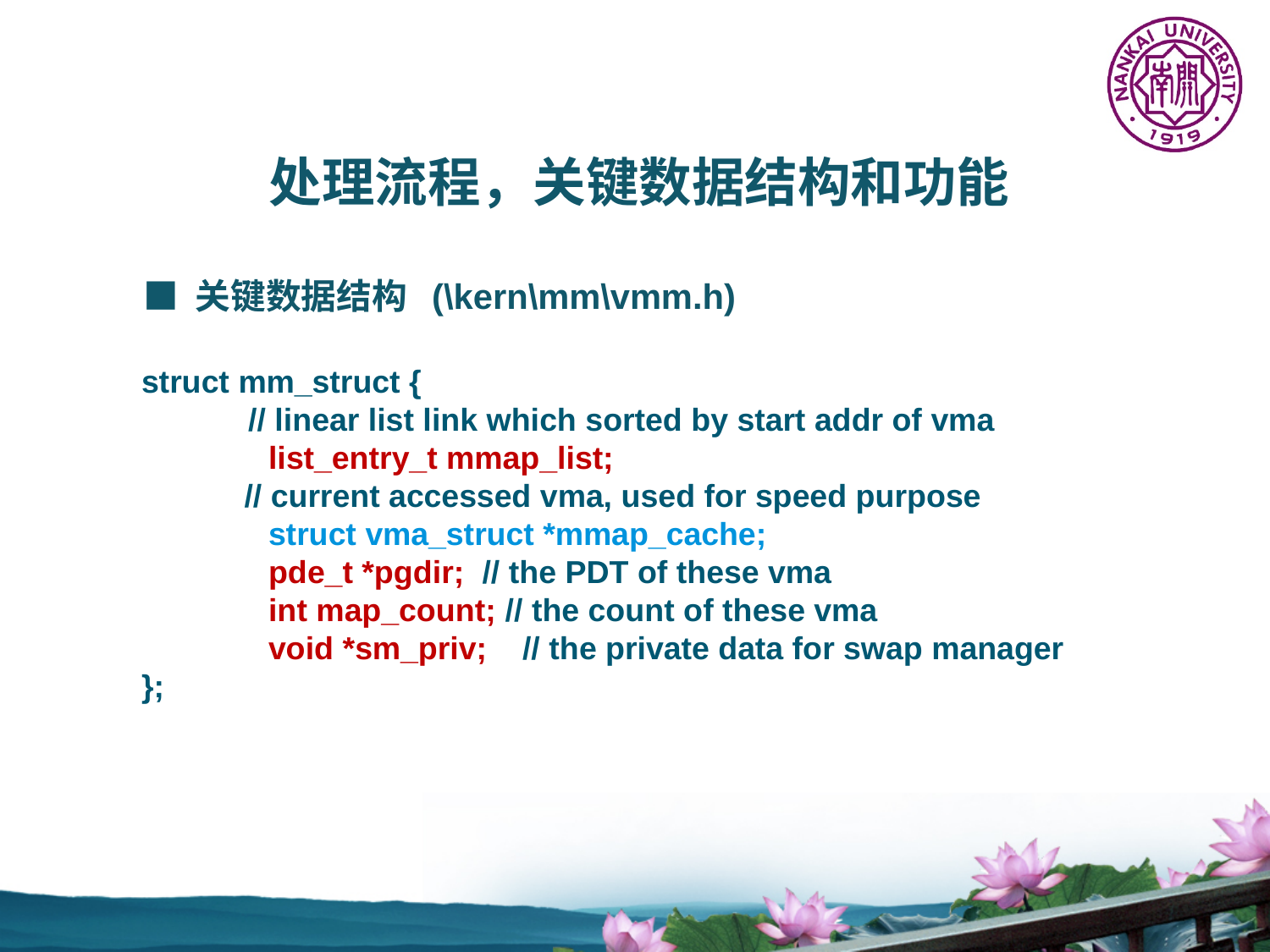

处理流程，关键数据结构和功能

■ 关键数据结构  (\kern\mm\vmm.h)

struct mm_struct {
            // linear list link which sorted by start addr of vma
	list_entry_t mmap_list;
　　　// current accessed vma, used for speed purpose
	struct vma_struct *mmap_cache;
	pde_t *pgdir;  // the PDT of these vma
	int map_count; // the count of these vma
	void *sm_priv;	// the private data for swap manager
};